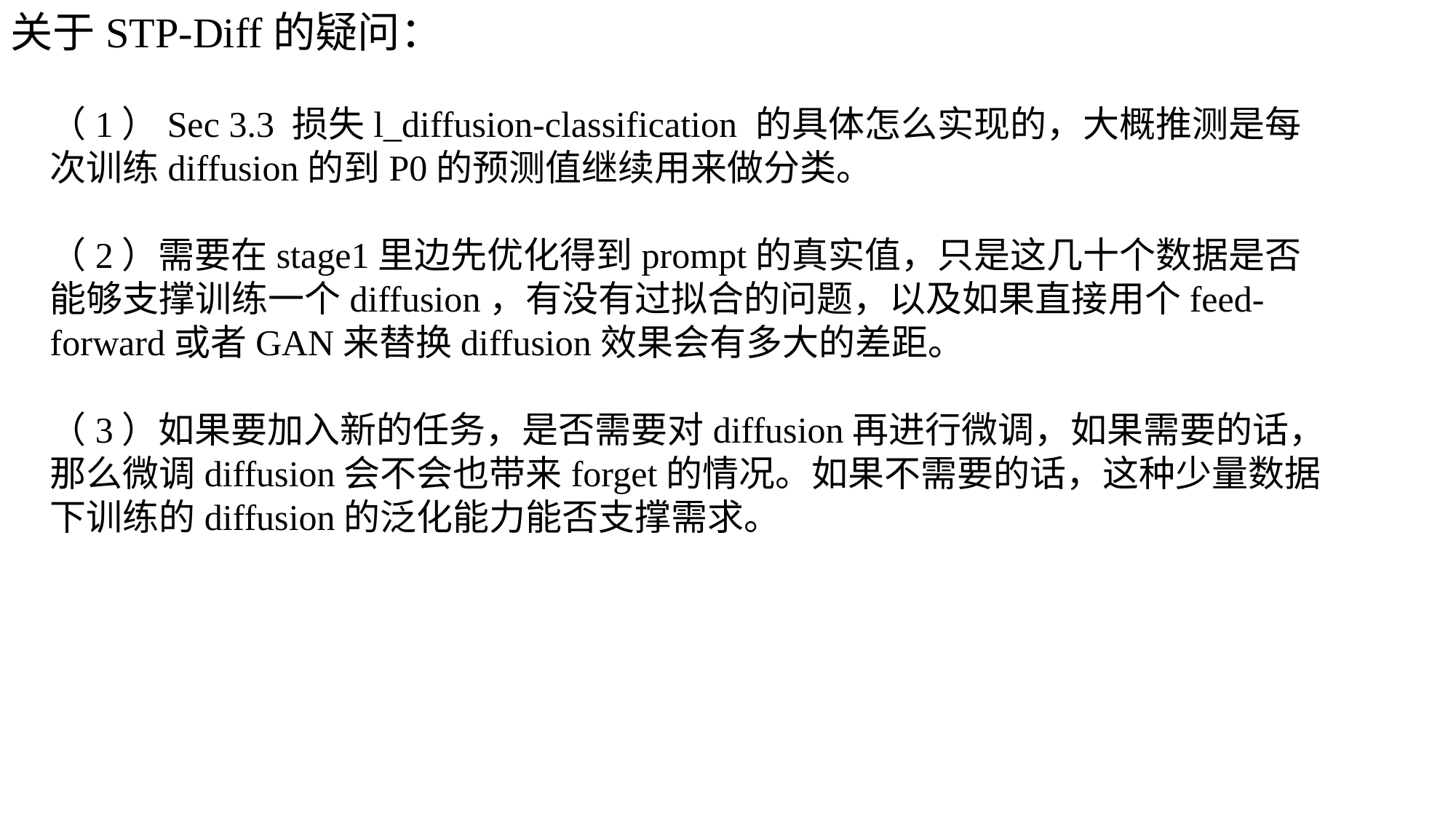

关于STP-Diff的疑问：
（1）Sec 3.3 损失l_diffusion-classification 的具体怎么实现的，大概推测是每次训练diffusion的到P0的预测值继续用来做分类。

（2）需要在stage1里边先优化得到prompt的真实值，只是这几十个数据是否能够支撑训练一个diffusion，有没有过拟合的问题，以及如果直接用个feed-forward或者GAN来替换diffusion效果会有多大的差距。

（3）如果要加入新的任务，是否需要对diffusion再进行微调，如果需要的话，那么微调diffusion会不会也带来forget的情况。如果不需要的话，这种少量数据下训练的diffusion的泛化能力能否支撑需求。